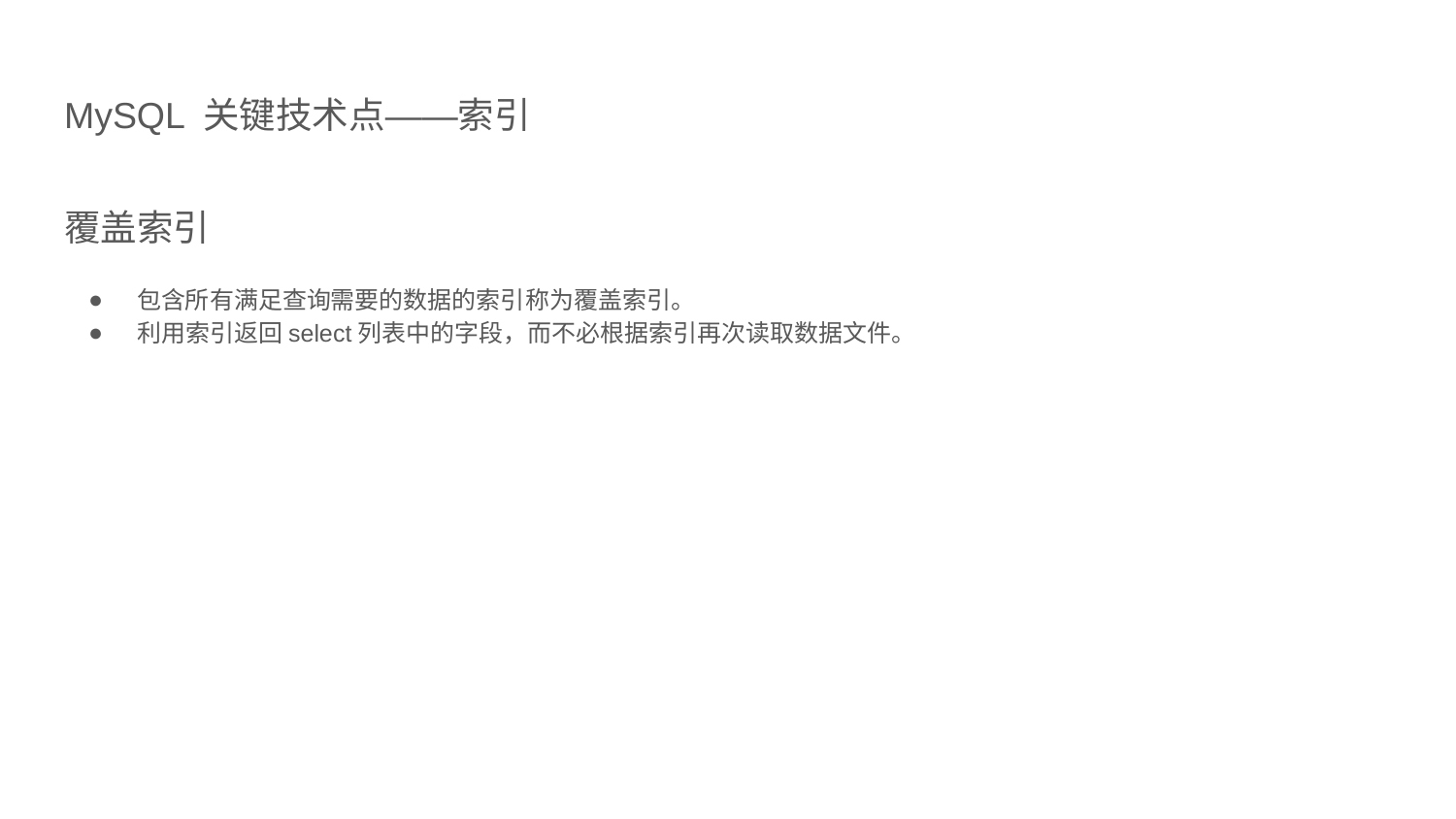

# MySQL 关键技术点——索引
覆盖索引
包含所有满足查询需要的数据的索引称为覆盖索引。
利用索引返回select列表中的字段，而不必根据索引再次读取数据文件。